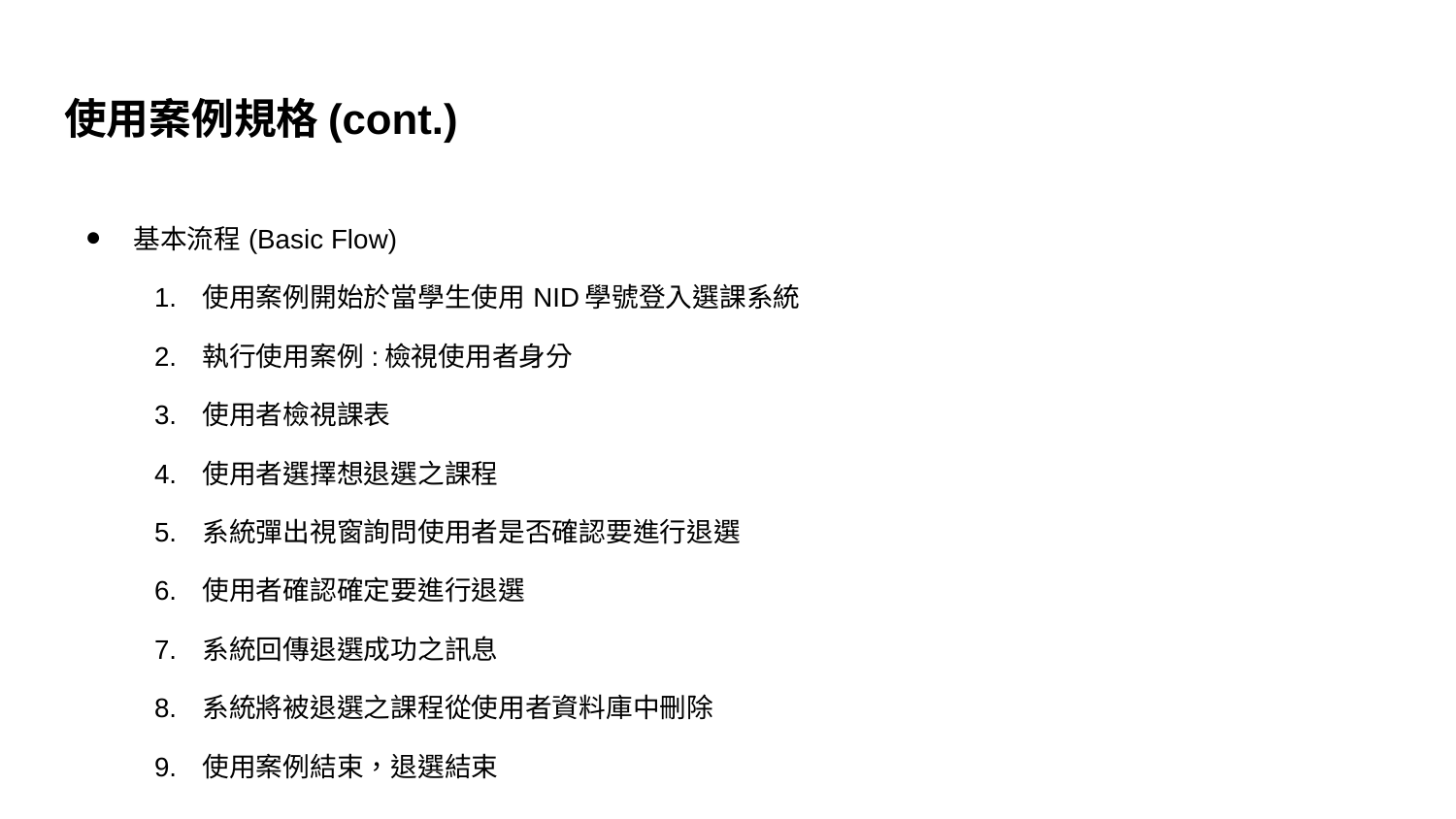

# 使用案例規格(cont.)
基本流程(Basic Flow)
使用案例開始於當學生使用NID學號登入選課系統
執行使用案例:檢視使用者身分
使用者檢視課表
使用者選擇想退選之課程
系統彈出視窗詢問使用者是否確認要進行退選
使用者確認確定要進行退選
系統回傳退選成功之訊息
系統將被退選之課程從使用者資料庫中刪除
使用案例結束，退選結束